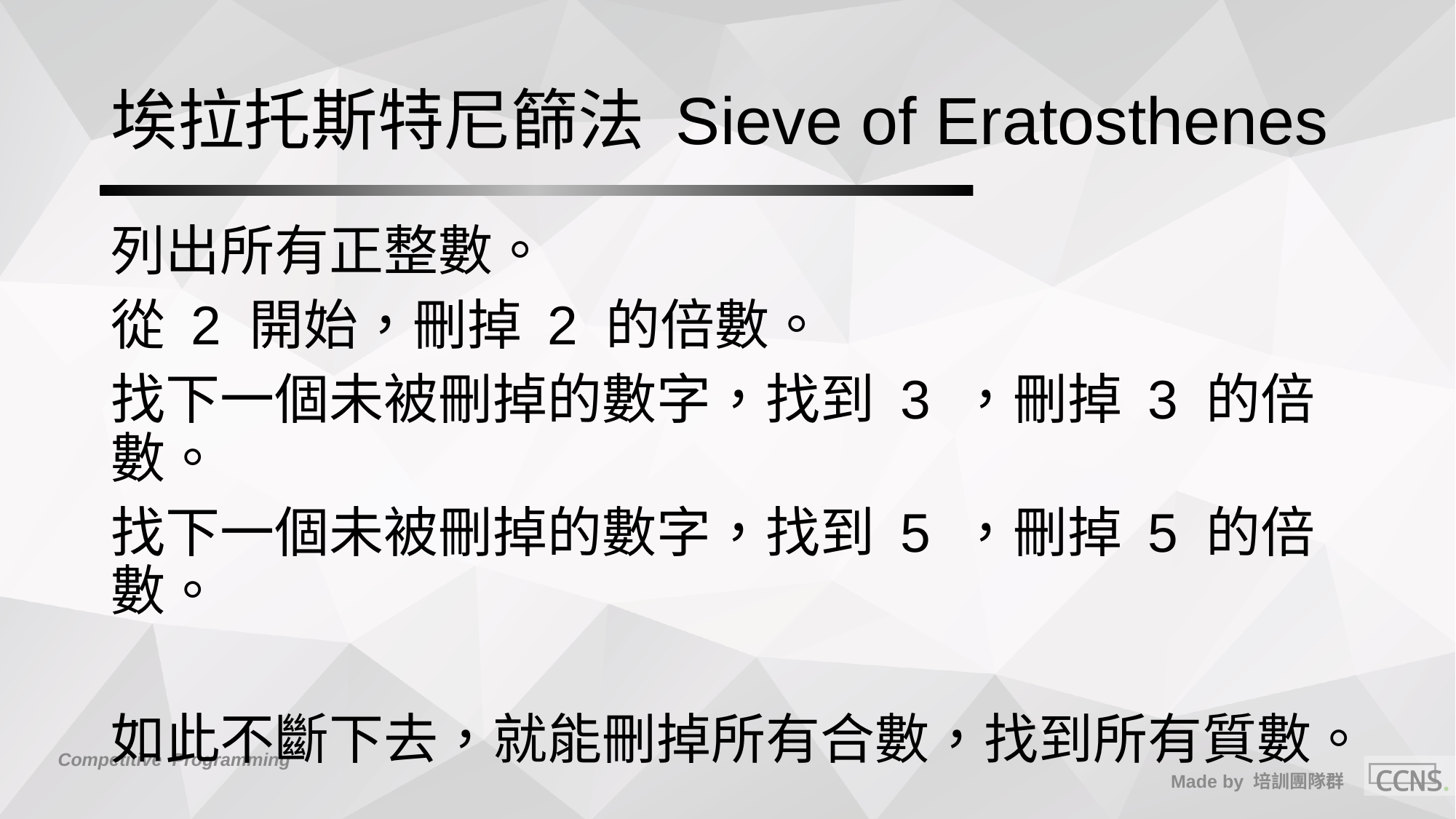

# 埃拉托斯特尼篩法 Sieve of Eratosthenes
列出所有正整數。
從 2 開始，刪掉 2 的倍數。
找下一個未被刪掉的數字，找到 3 ，刪掉 3 的倍數。
找下一個未被刪掉的數字，找到 5 ，刪掉 5 的倍數。

如此不斷下去，就能刪掉所有合數，找到所有質數。